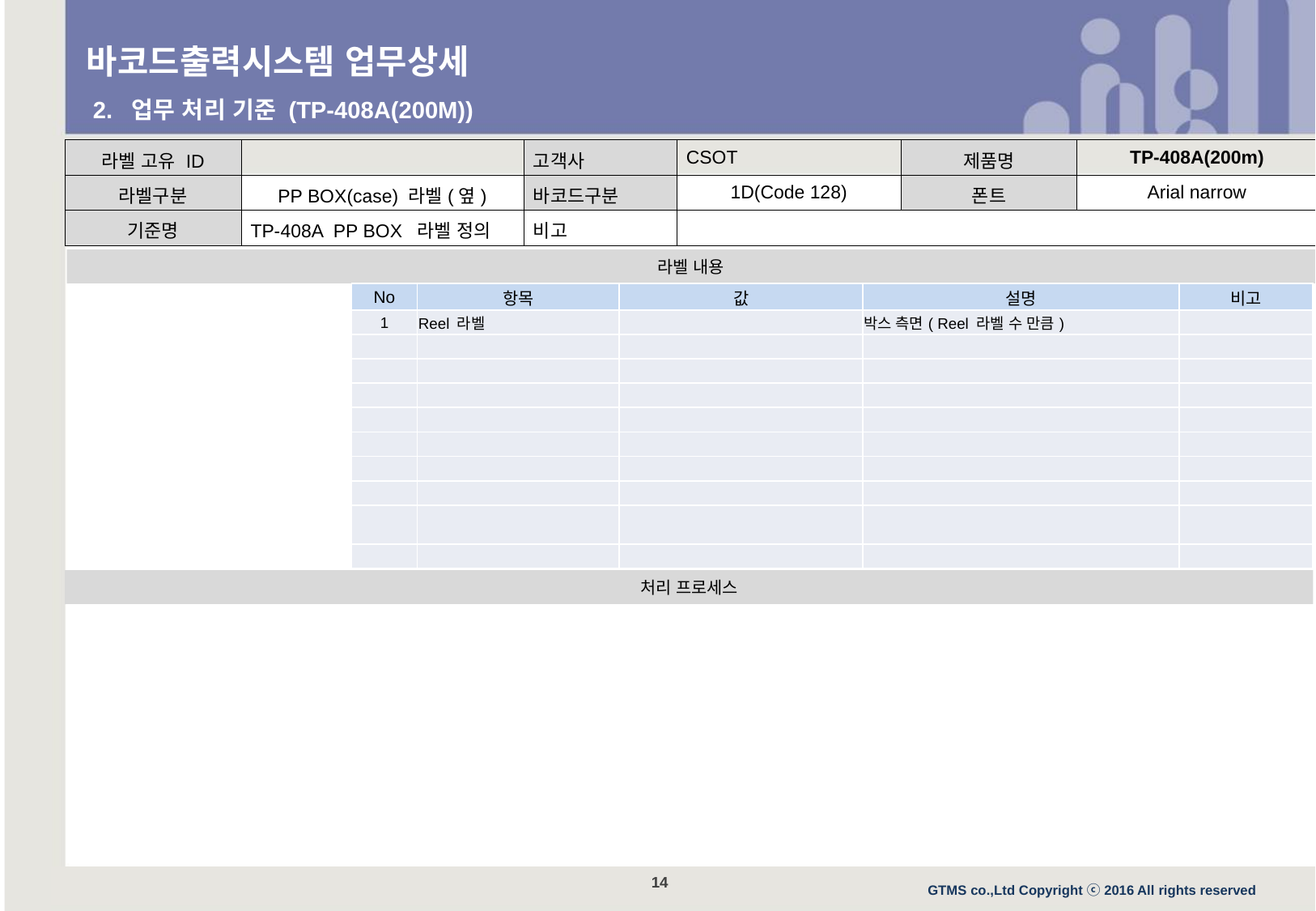

바코드출력시스템 업무상세
 2.  업무 처리 기준 (TP-408A(200M))
| 라벨 고유 ID |  | 고객사 | CSOT | 제품명 | TP-408A(200m) |
| --- | --- | --- | --- | --- | --- |
| 라벨구분 | PP BOX(case) 라벨(옆) | 바코드구분 | 1D(Code 128) | 폰트 | Arial narrow |
| 기준명 | TP-408A PP BOX 라벨 정의 | 비고 |  |  |  |
라벨 내용
| No | 항목 | 값 | 설명 | 비고 |
| --- | --- | --- | --- | --- |
| 1 | Reel 라벨 |  | 박스 측면( Reel 라벨 수 만큼) |  |
|  |  |  |  |  |
|  |  |  |  |  |
|  |  |  |  |  |
|  |  |  |  |  |
|  |  |  |  |  |
|  |  |  |  |  |
|  |  |  |  |  |
|  |  |  |  |  |
|  |  |  |  |  |

처리 프로세스

14